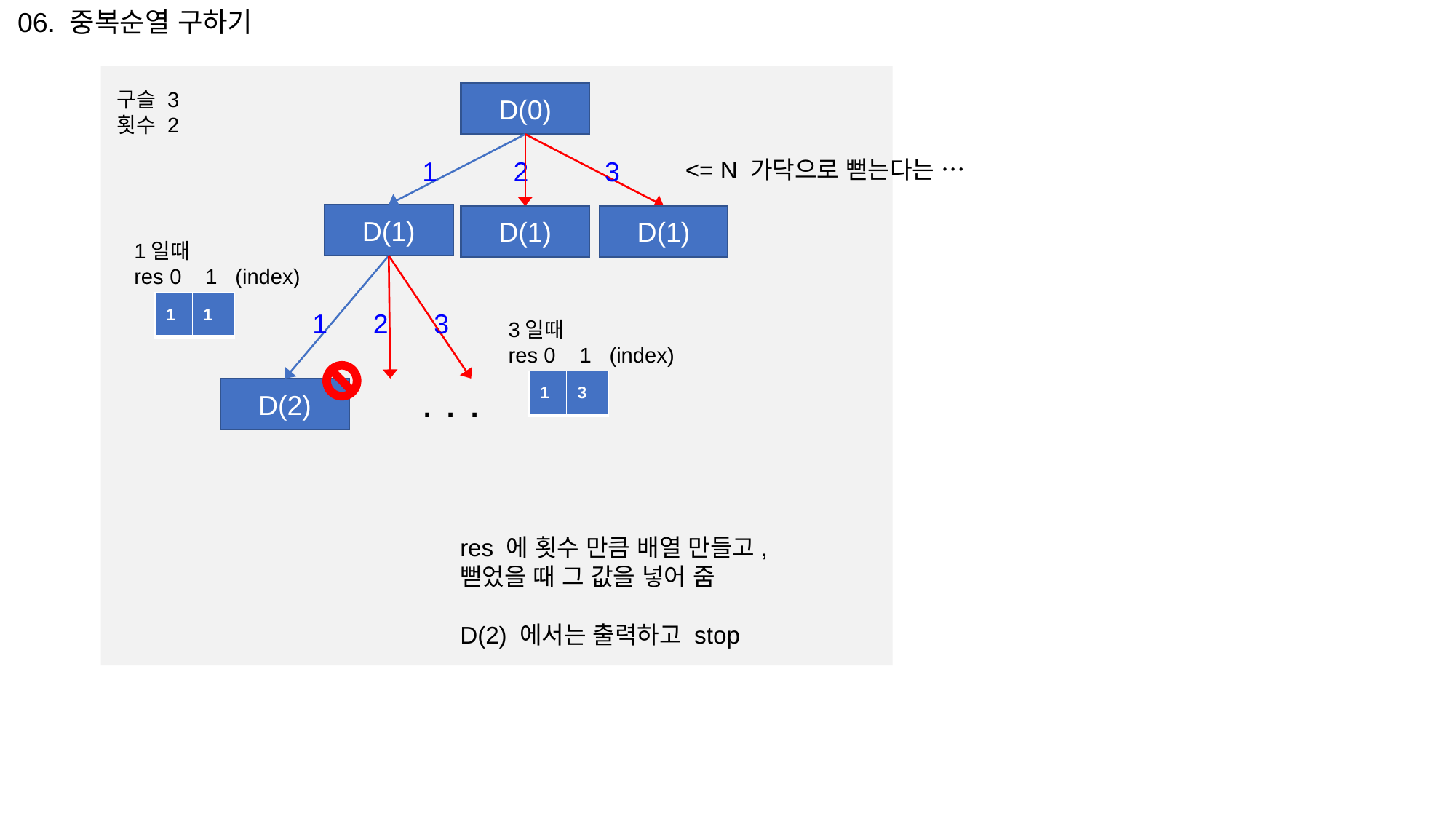

06. 중복순열 구하기

구슬 3
횟수 2
D(0)
<= N 가닥으로 뻗는다는 …
1          2          3
D(1)
D(1)
D(1)
1일때
res 0    1   (index)
| 1 | 1 |
| --- | --- |
1      2      3
3일때
res 0    1   (index)

. . .
| 1 | 3 |
| --- | --- |
D(2)
res 에 횟수 만큼 배열 만들고,
뻗었을 때 그 값을 넣어 줌

D(2) 에서는 출력하고 stop